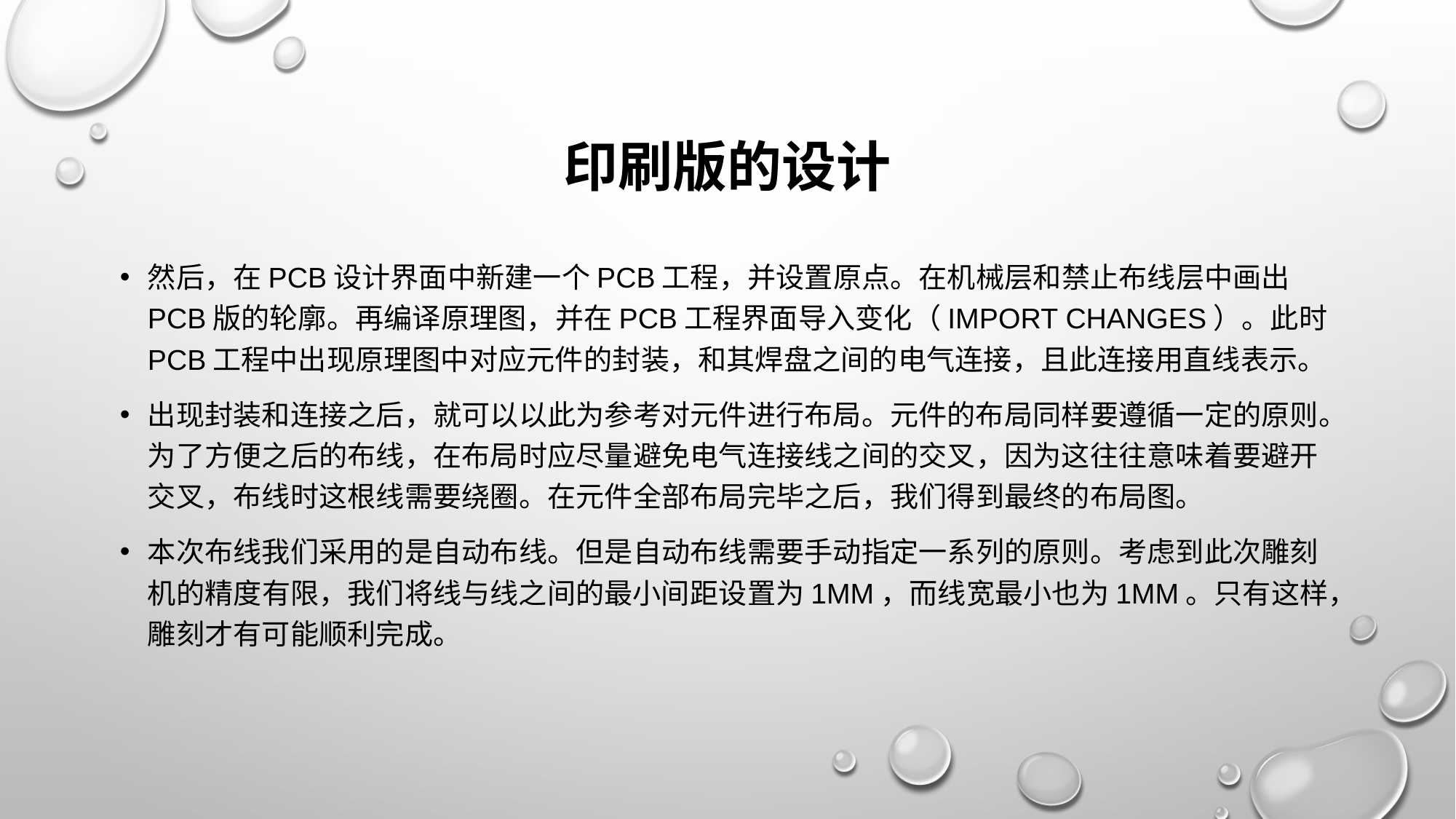

# 印刷版的设计
然后，在PCB设计界面中新建一个PCB工程，并设置原点。在机械层和禁止布线层中画出PCB版的轮廓。再编译原理图，并在PCB工程界面导入变化（Import Changes）。此时PCB工程中出现原理图中对应元件的封装，和其焊盘之间的电气连接，且此连接用直线表示。
出现封装和连接之后，就可以以此为参考对元件进行布局。元件的布局同样要遵循一定的原则。为了方便之后的布线，在布局时应尽量避免电气连接线之间的交叉，因为这往往意味着要避开交叉，布线时这根线需要绕圈。在元件全部布局完毕之后，我们得到最终的布局图。
本次布线我们采用的是自动布线。但是自动布线需要手动指定一系列的原则。考虑到此次雕刻机的精度有限，我们将线与线之间的最小间距设置为1mm，而线宽最小也为1mm。只有这样，雕刻才有可能顺利完成。